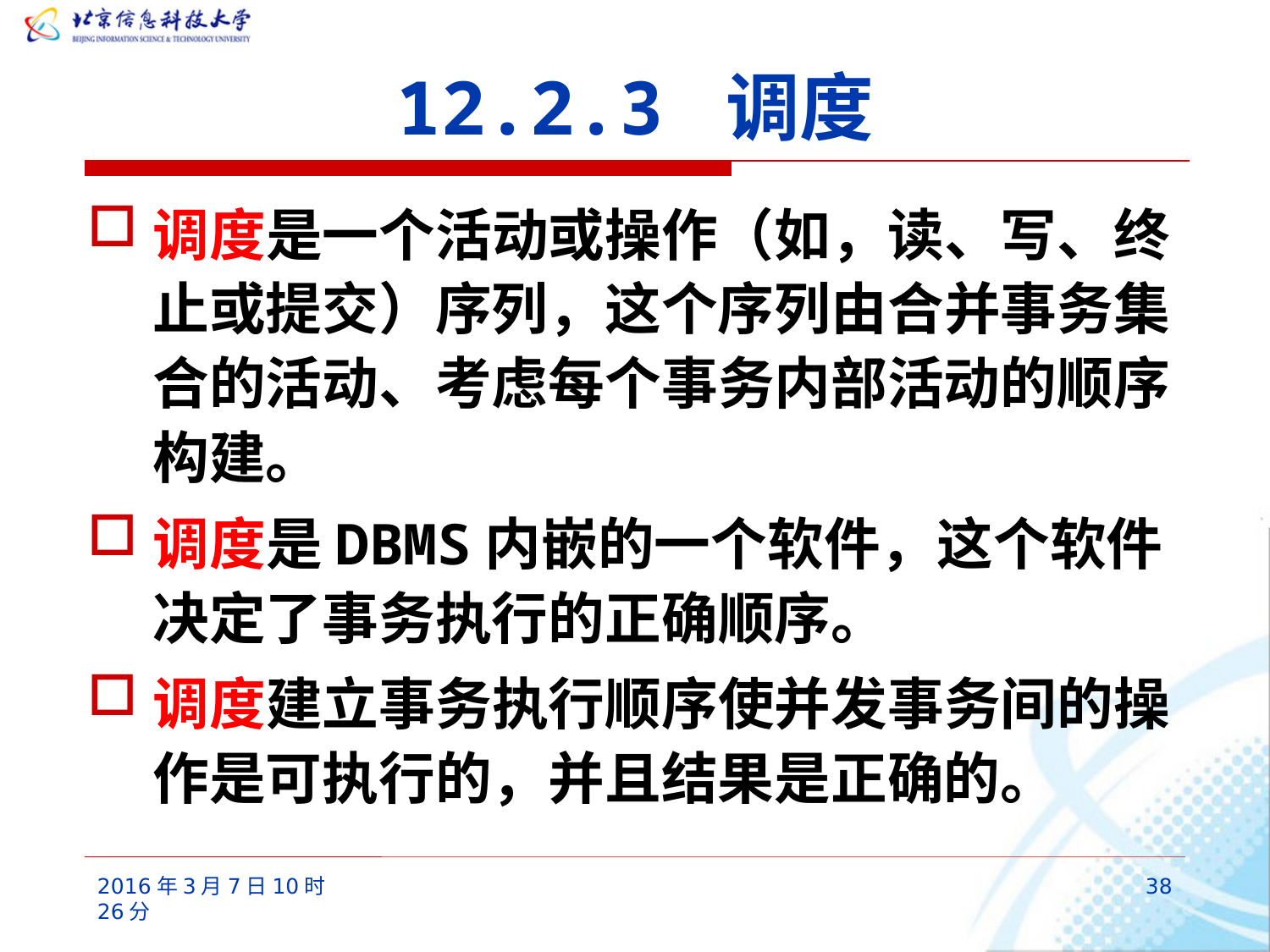

# 12.2.3 调度
调度是一个活动或操作（如，读、写、终止或提交）序列，这个序列由合并事务集合的活动、考虑每个事务内部活动的顺序构建。
调度是DBMS内嵌的一个软件，这个软件决定了事务执行的正确顺序。
调度建立事务执行顺序使并发事务间的操作是可执行的，并且结果是正确的。
2016年3月7日10时26分
38